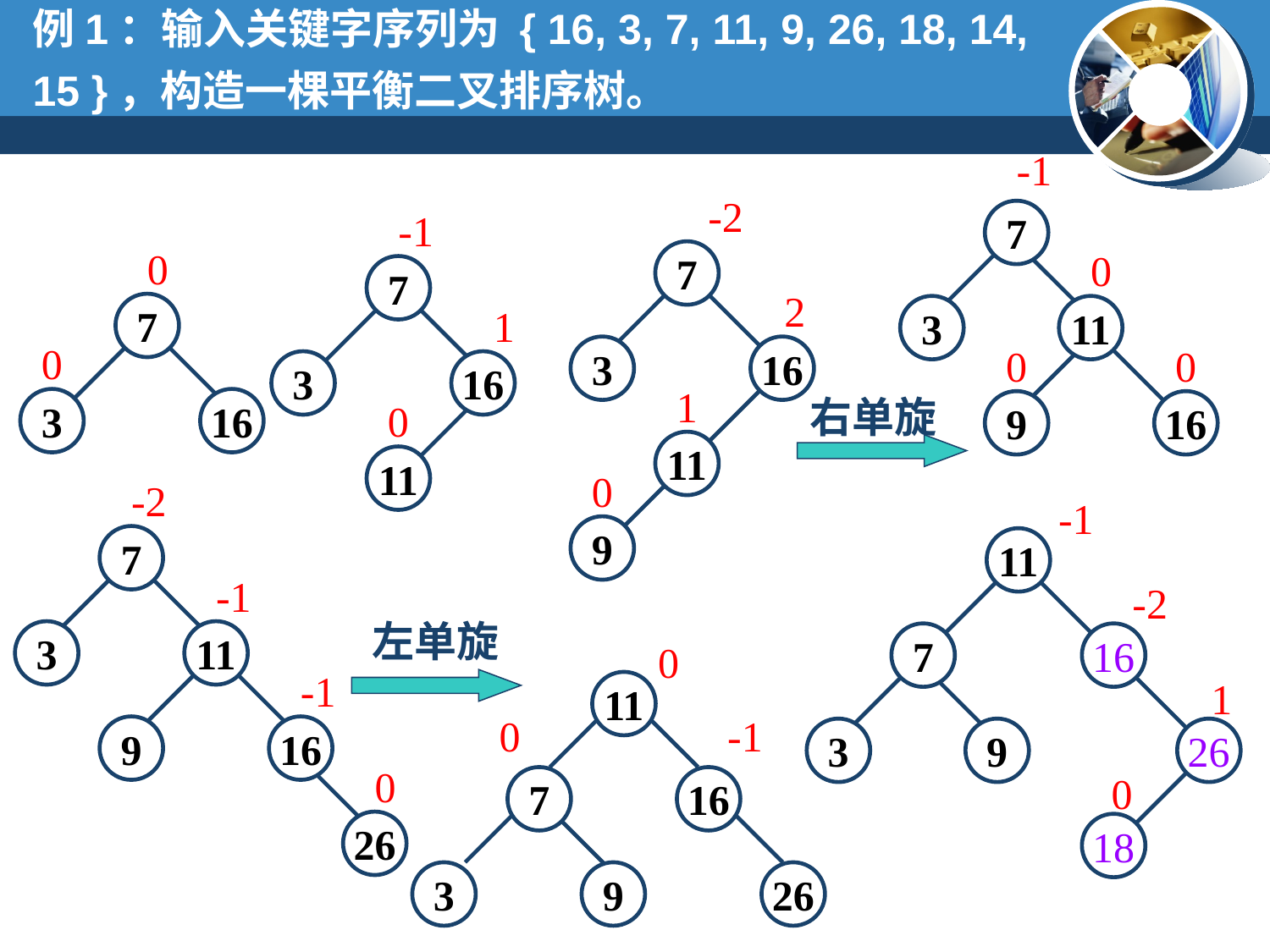

例1：输入关键字序列为 { 16, 3, 7, 11, 9, 26, 18, 14, 15 }，构造一棵平衡二叉排序树。
-1
7
3
11
9
16
0

0
0

-2
7
2
3
16
1
11
0
9

-1
7
1

3
0

11

16
0
7
0

3
16
右单旋

-2
7
3
11
9
16
26
-1

-1

0

-1
11
7
16
3
9
26
18
-2

1

0

左单旋
0
0

-1

11
7
16
3
9
26